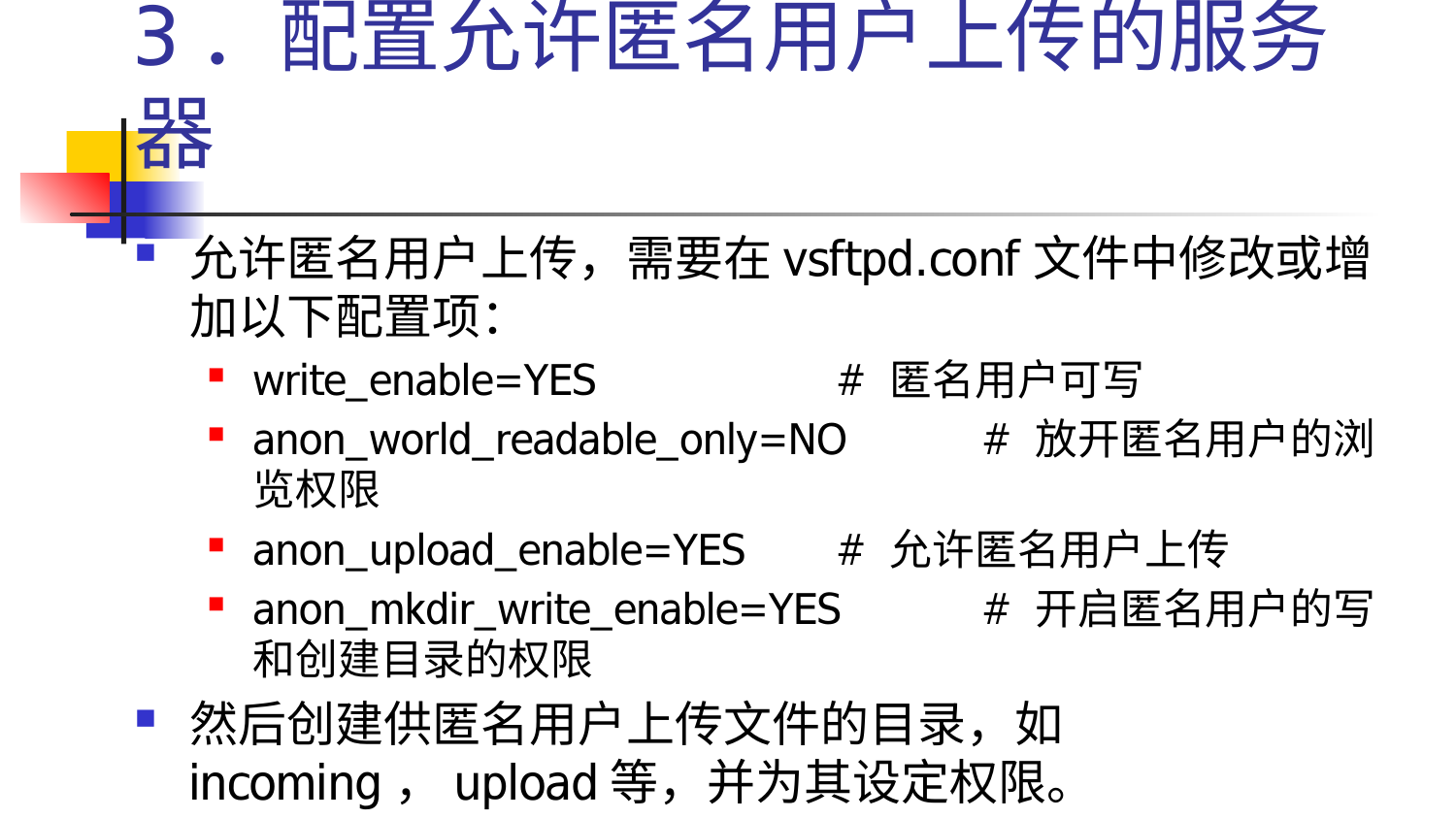

# 3．配置允许匿名用户上传的服务器
允许匿名用户上传，需要在vsftpd.conf文件中修改或增加以下配置项：
write_enable=YES		# 匿名用户可写
anon_world_readable_only=NO	# 放开匿名用户的浏览权限
anon_upload_enable=YES	# 允许匿名用户上传
anon_mkdir_write_enable=YES	# 开启匿名用户的写和创建目录的权限
然后创建供匿名用户上传文件的目录，如incoming，upload等，并为其设定权限。